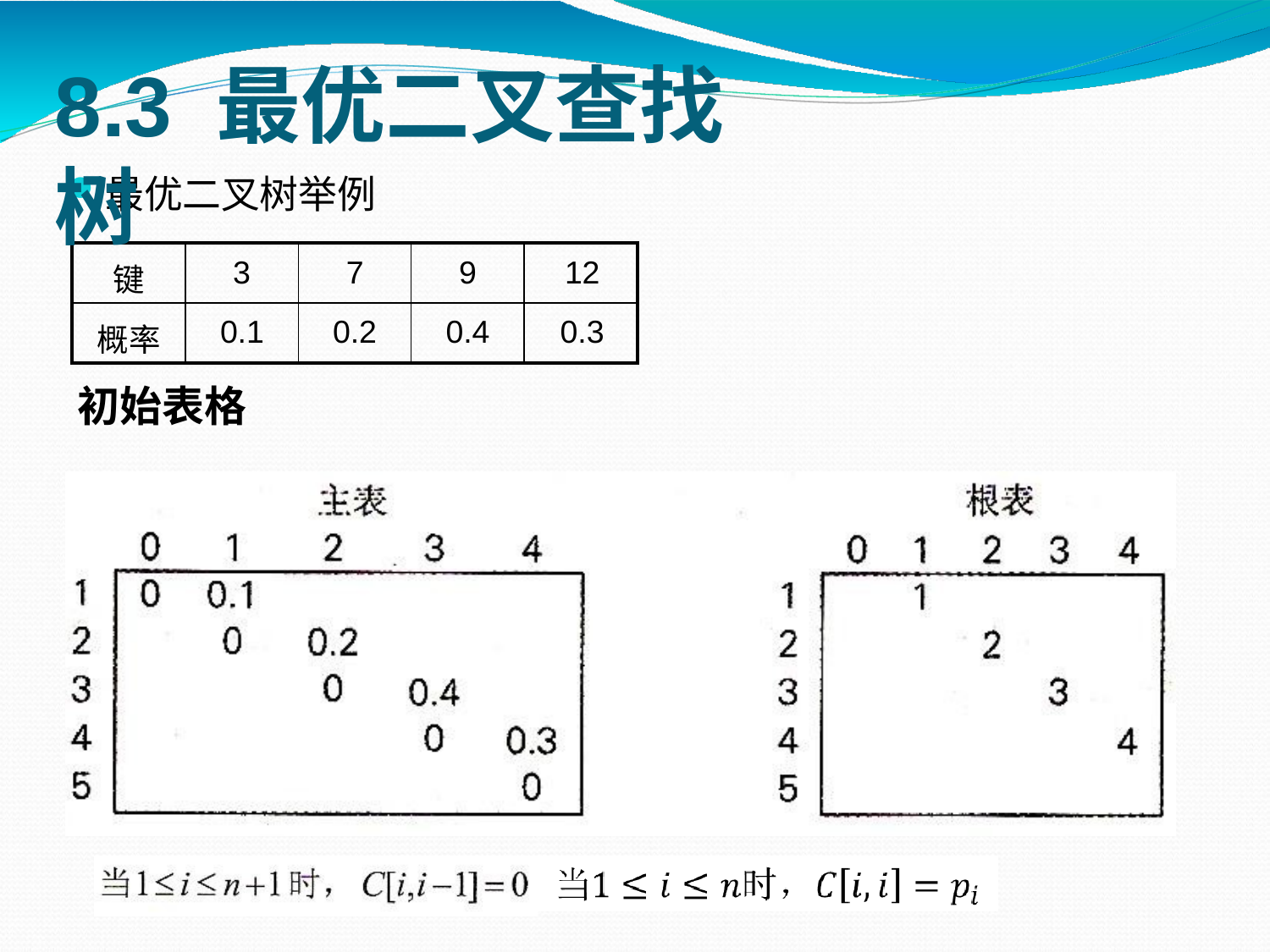

# 8.3 最优二叉查找树
最优二叉树举例
| 键 | 3 | 7 | 9 | 12 |
| --- | --- | --- | --- | --- |
| 概率 | 0.1 | 0.2 | 0.4 | 0.3 |
初始表格